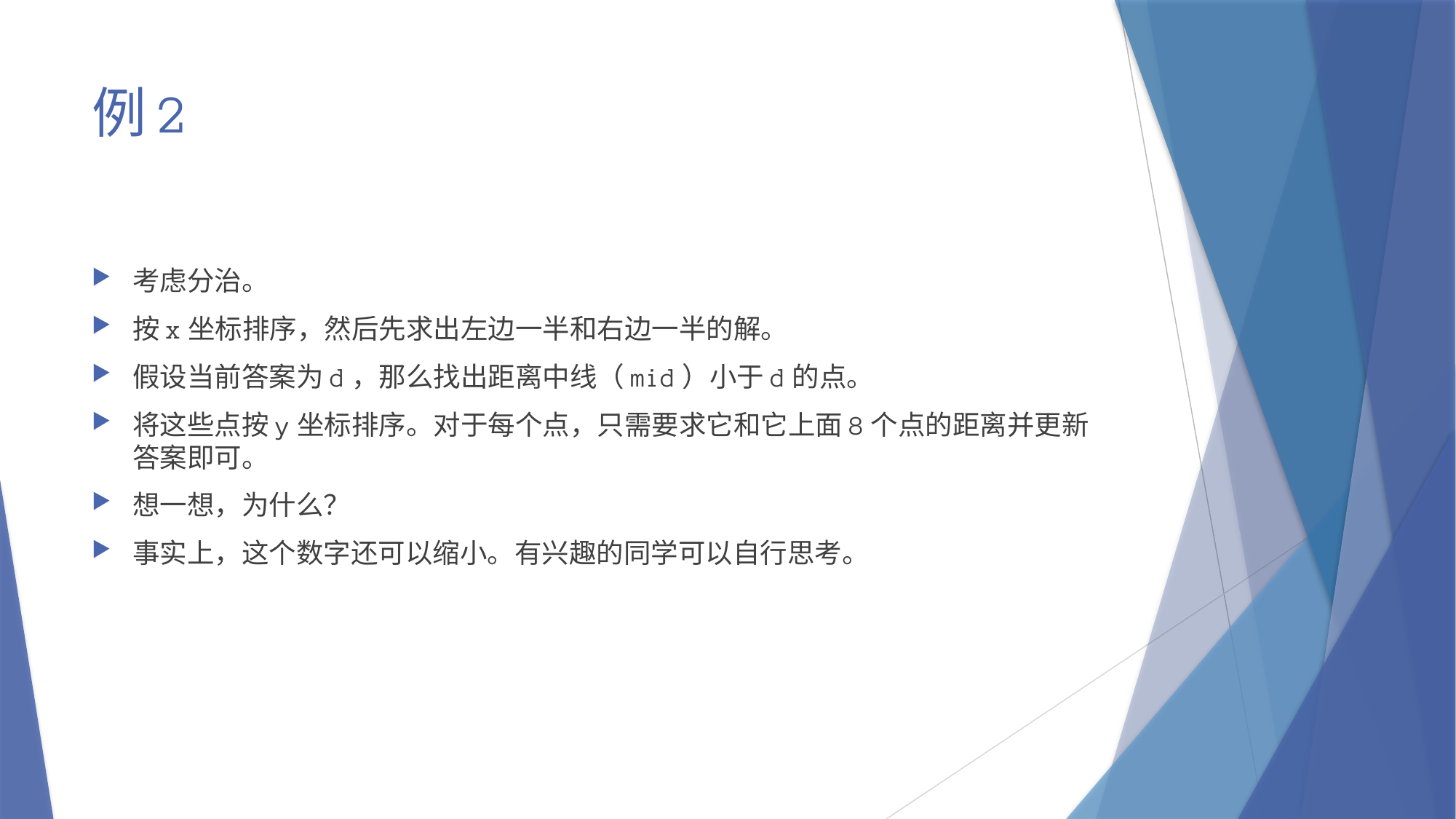

# 例2
考虑分治。
按x坐标排序，然后先求出左边一半和右边一半的解。
假设当前答案为d，那么找出距离中线（mid）小于d的点。
将这些点按y坐标排序。对于每个点，只需要求它和它上面8个点的距离并更新答案即可。
想一想，为什么？
事实上，这个数字还可以缩小。有兴趣的同学可以自行思考。